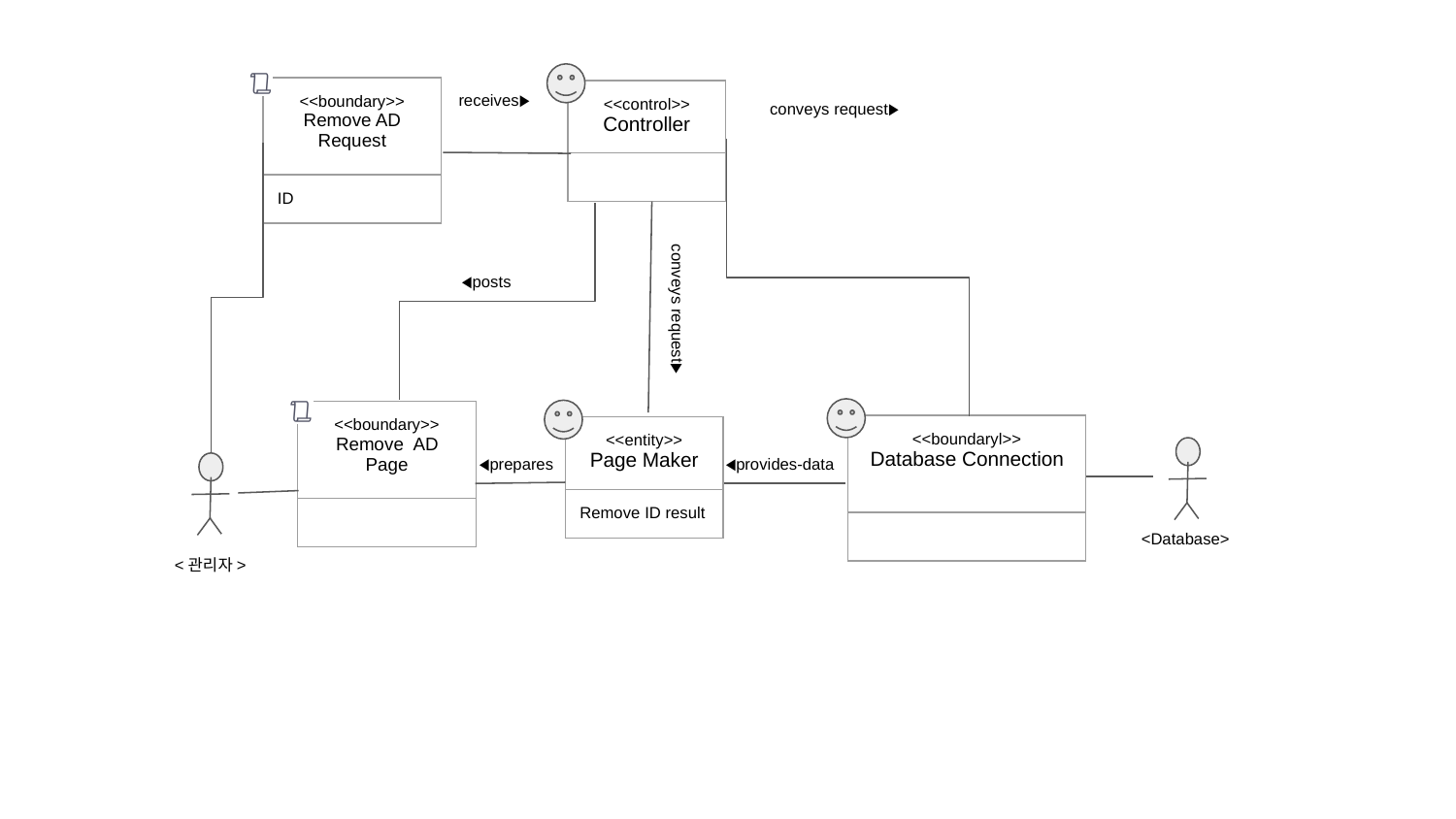

📜

| <<boundary>> Remove AD Request |
| --- |
| ID |
| <<control>> Controller |
| --- |
|  |
receives▶
conveys request▶
◀posts
conveys request▶
📜

| <<boundary>> Remove AD Page |
| --- |
|  |
| <<boundaryl>> Database Connection |
| --- |
|  |
| <<entity>> Page Maker |
| --- |
| Remove ID result |

◀prepares
◀provides-data

<Database>
<관리자>